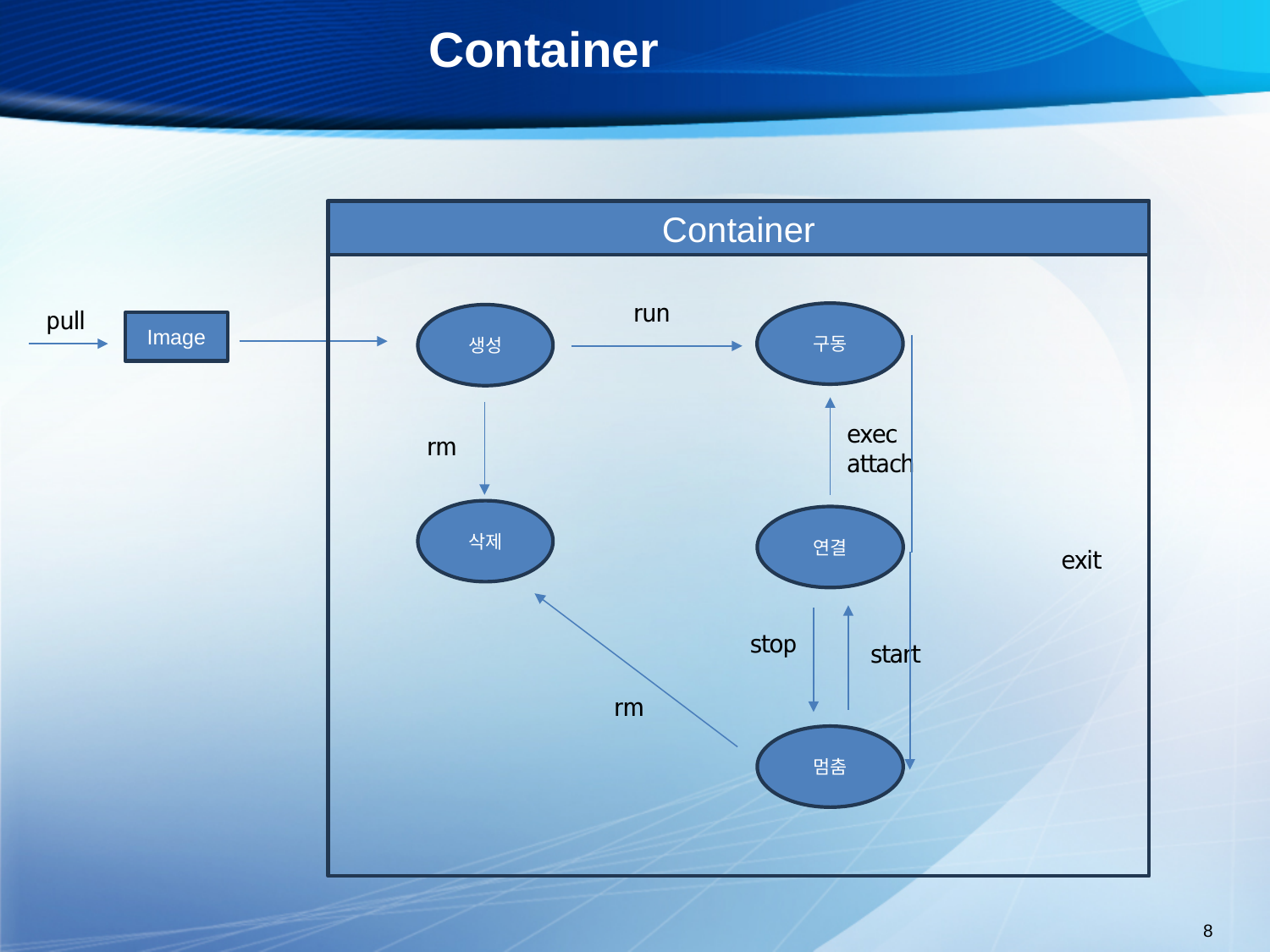

# Container

Container
run
구동
생성
exec
attach
rm
삭제
연결
exit
stop
start
rm
멈춤
pull
Image